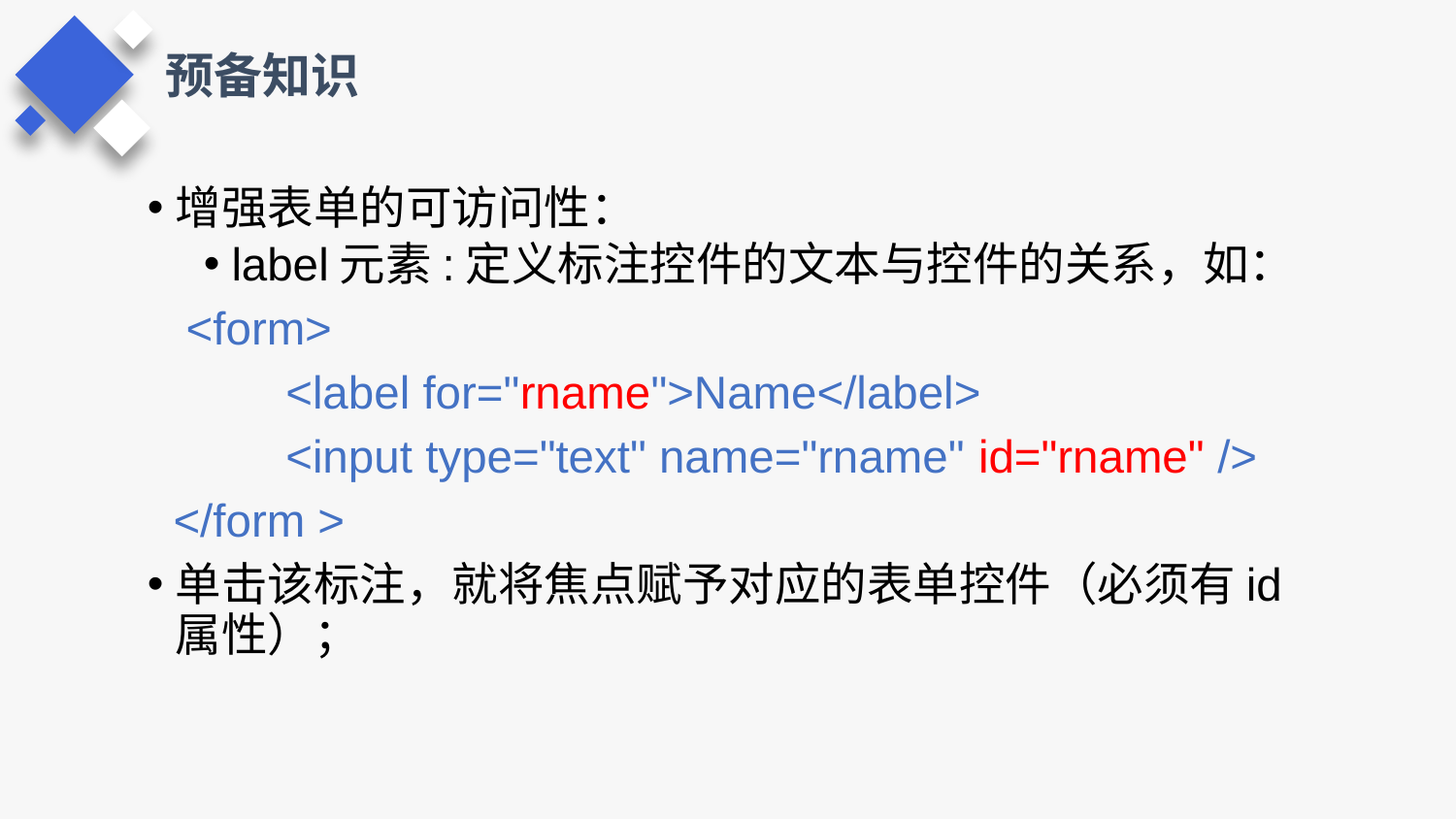

预备知识

增强表单的可访问性：
label元素:定义标注控件的文本与控件的关系，如：
   <form>
	<label for="rname">Name</label>
	<input type="text" name="rname" id="rname" />
  </form >
单击该标注，就将焦点赋予对应的表单控件（必须有id属性）；